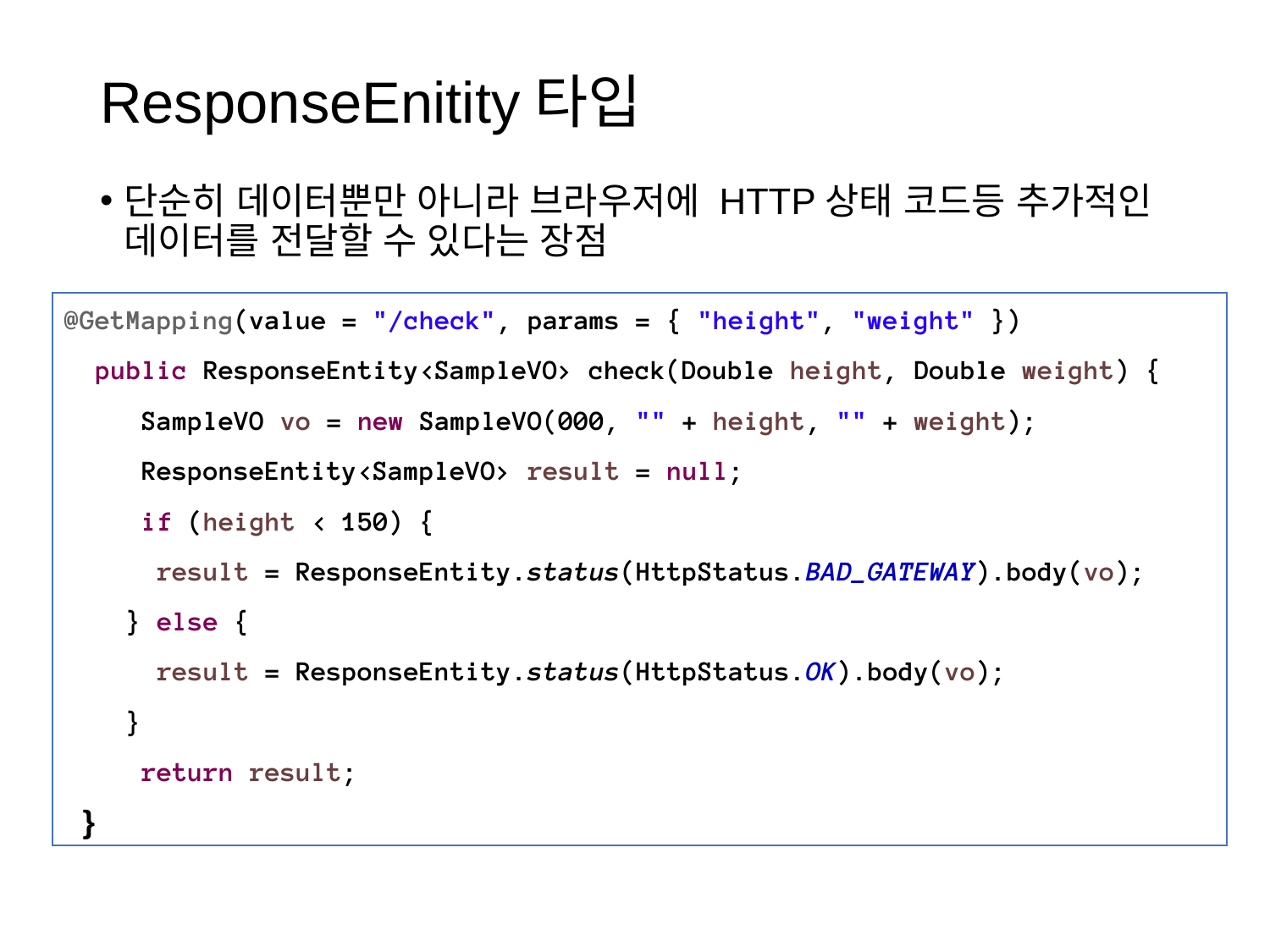

# ResponseEnitity타입
단순히 데이터뿐만 아니라 브라우저에 HTTP상태 코드등 추가적인 데이터를 전달할 수 있다는 장점
@GetMapping(value = "/check", params = { "height", "weight" })
  public ResponseEntity<SampleVO> check(Double height, Double weight) {
     SampleVO vo = new SampleVO(000, "" + height, "" + weight);
     ResponseEntity<SampleVO> result = null;
     if (height < 150) {
      result = ResponseEntity.status(HttpStatus.BAD_GATEWAY).body(vo);
    } else {
      result = ResponseEntity.status(HttpStatus.OK).body(vo);
    }
     return result;
  }